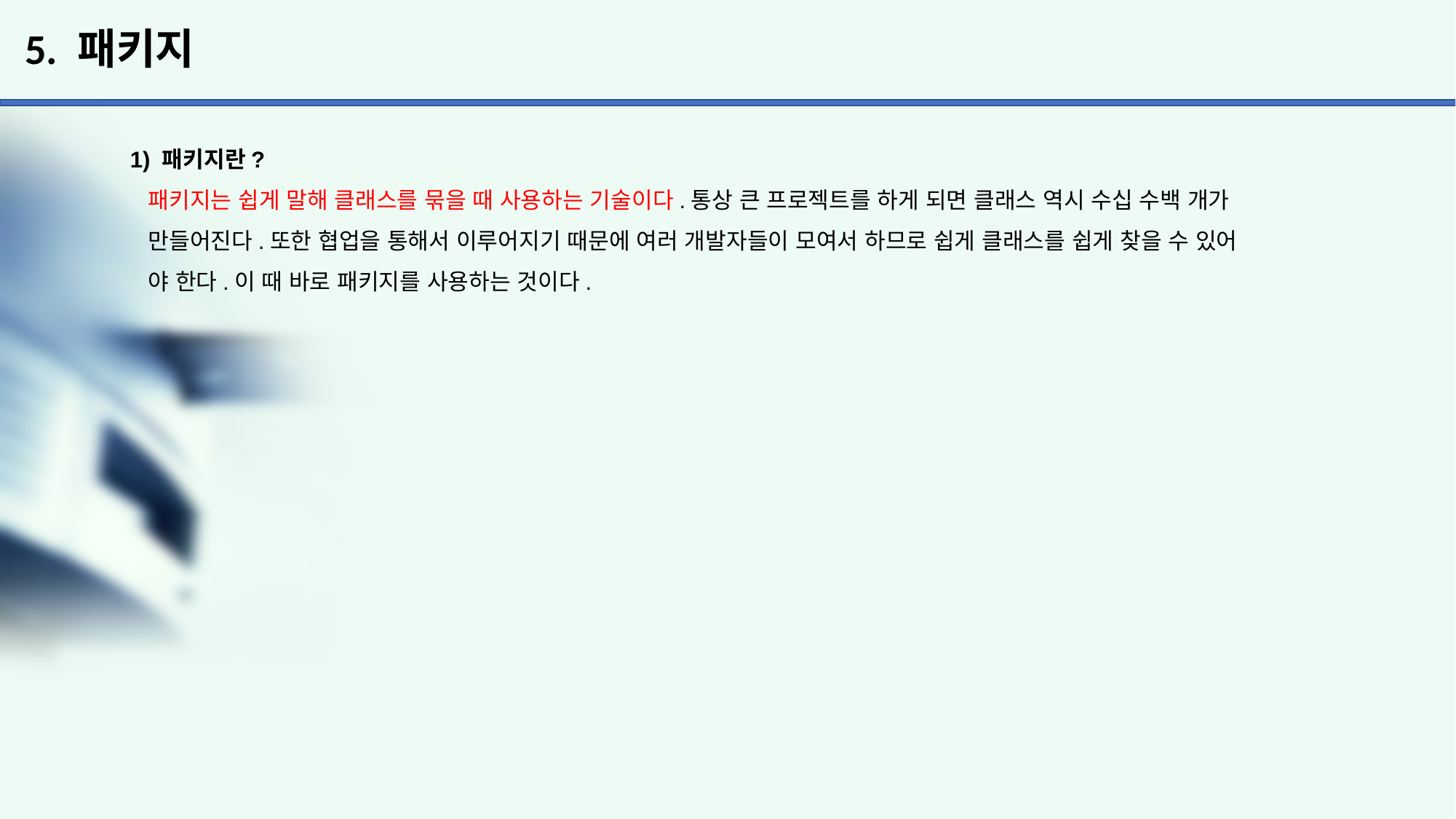

# 5. 패키지
1) 패키지란?
  패키지는 쉽게 말해 클래스를 묶을 때 사용하는 기술이다.통상 큰 프로젝트를 하게 되면 클래스 역시 수십 수백 개가
  만들어진다.또한 협업을 통해서 이루어지기 때문에 여러 개발자들이 모여서 하므로 쉽게 클래스를 쉽게 찾을 수 있어
  야 한다.이 때 바로 패키지를 사용하는 것이다.